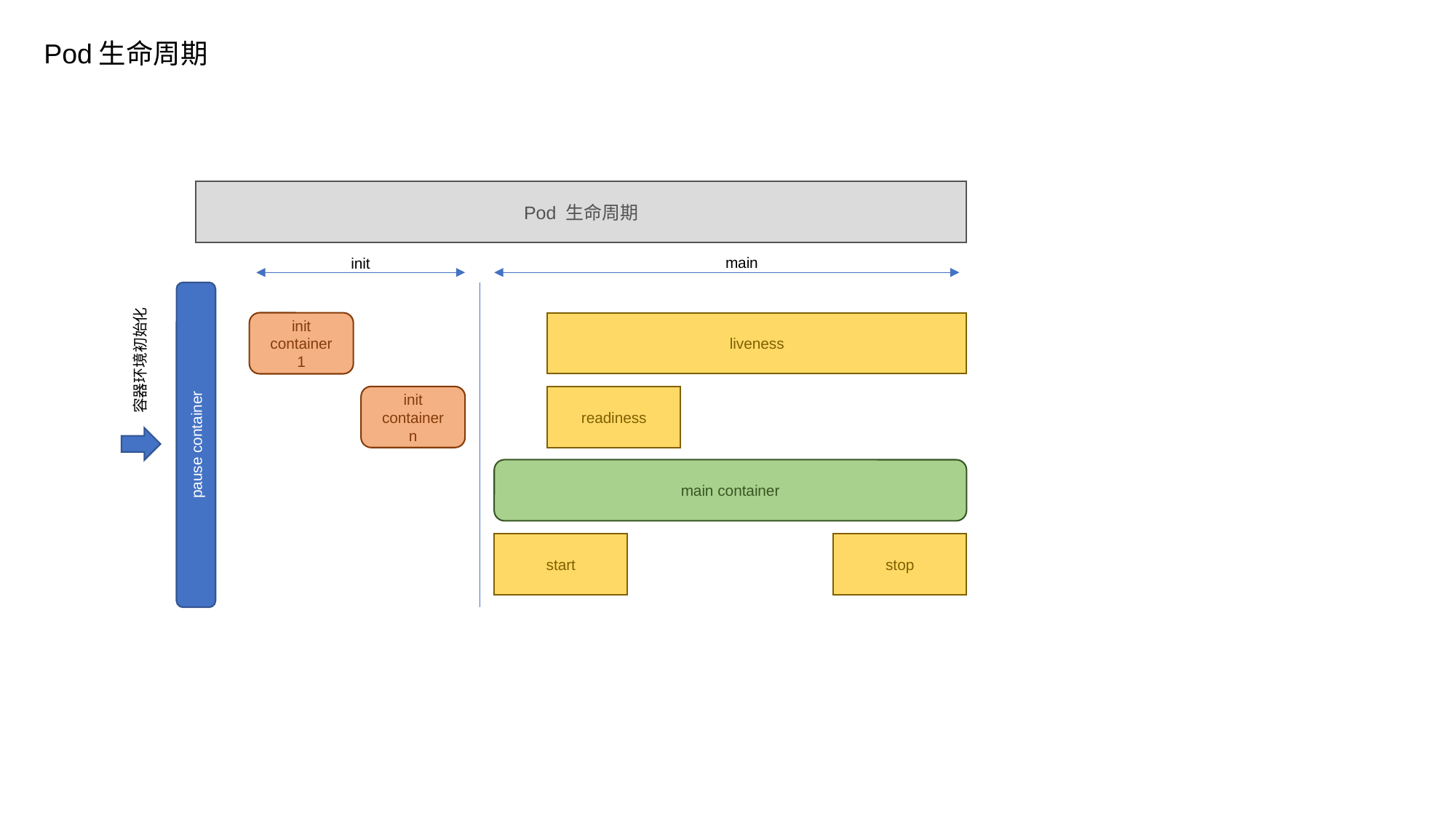

Pod生命周期
Pod 生命周期
main
init
init container
1
liveness
容器环境初始化
init container
n
readiness
pause container

main container
start
stop